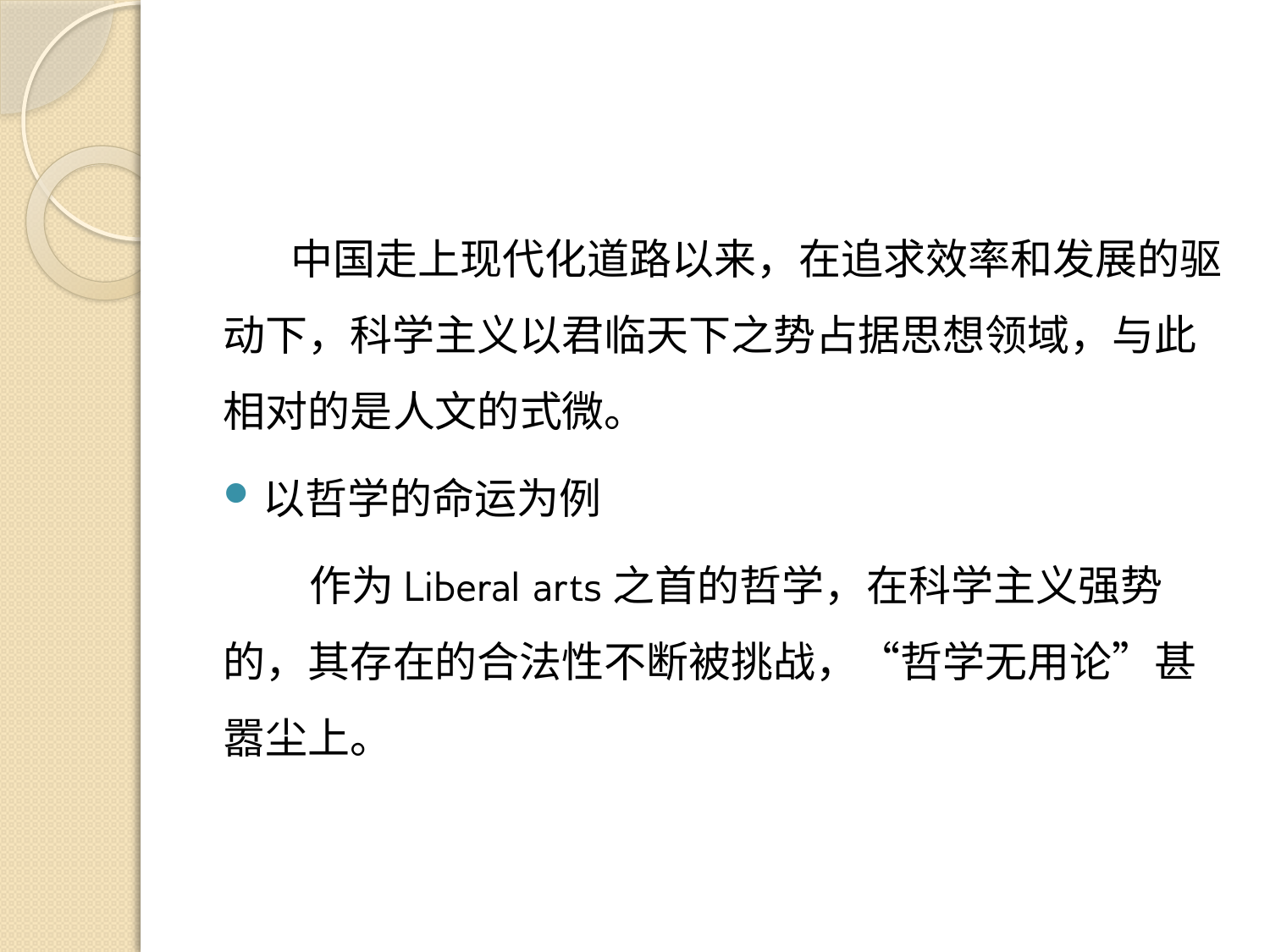

#
      中国走上现代化道路以来，在追求效率和发展的驱动下，科学主义以君临天下之势占据思想领域，与此相对的是人文的式微。
以哲学的命运为例
        作为Liberal arts之首的哲学，在科学主义强势的，其存在的合法性不断被挑战，“哲学无用论”甚嚣尘上。